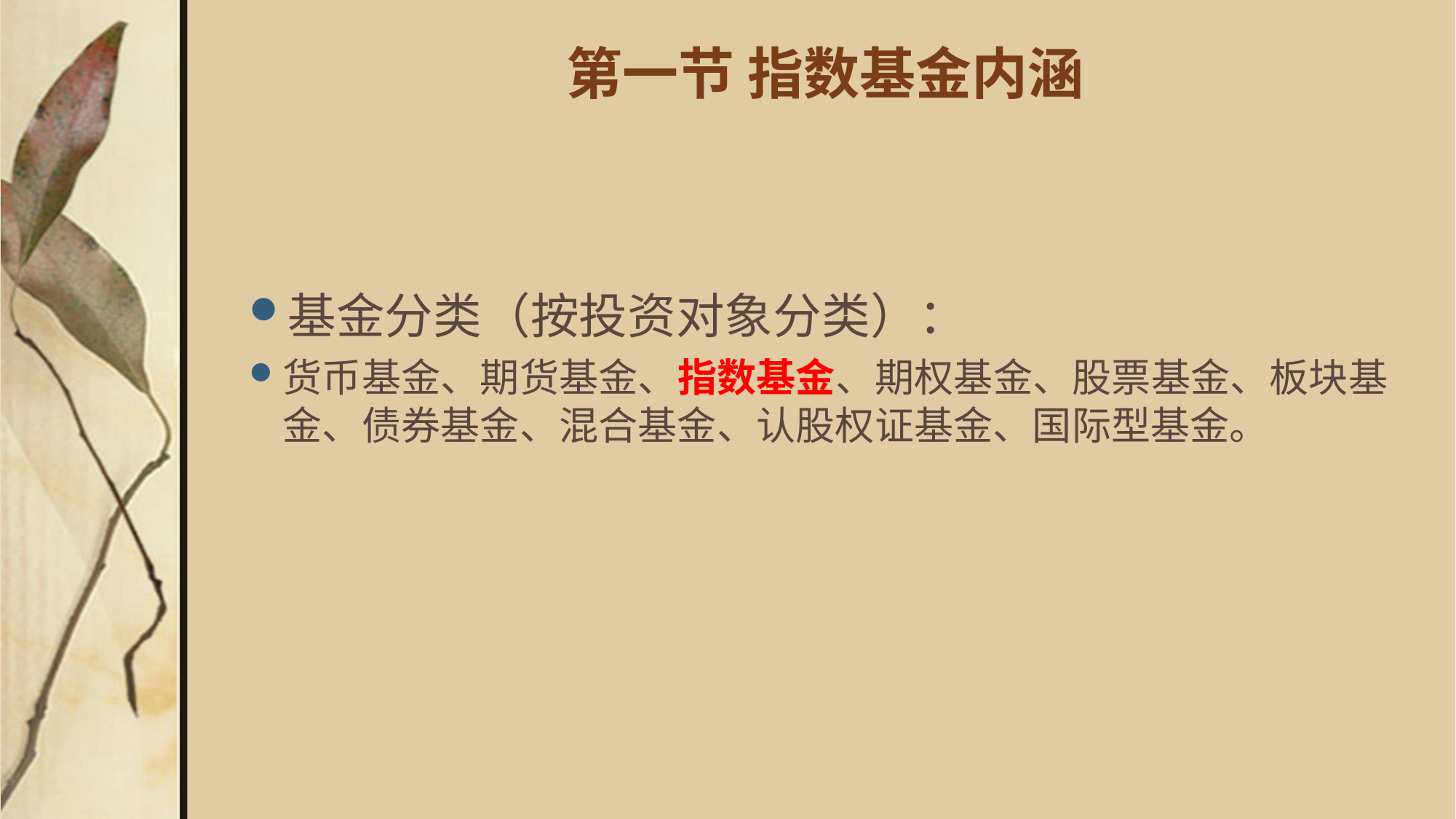

第一节 指数基金内涵
基金分类（按投资对象分类）：
货币基金、期货基金、指数基金、期权基金、股票基金、板块基金、债券基金、混合基金、认股权证基金、国际型基金。